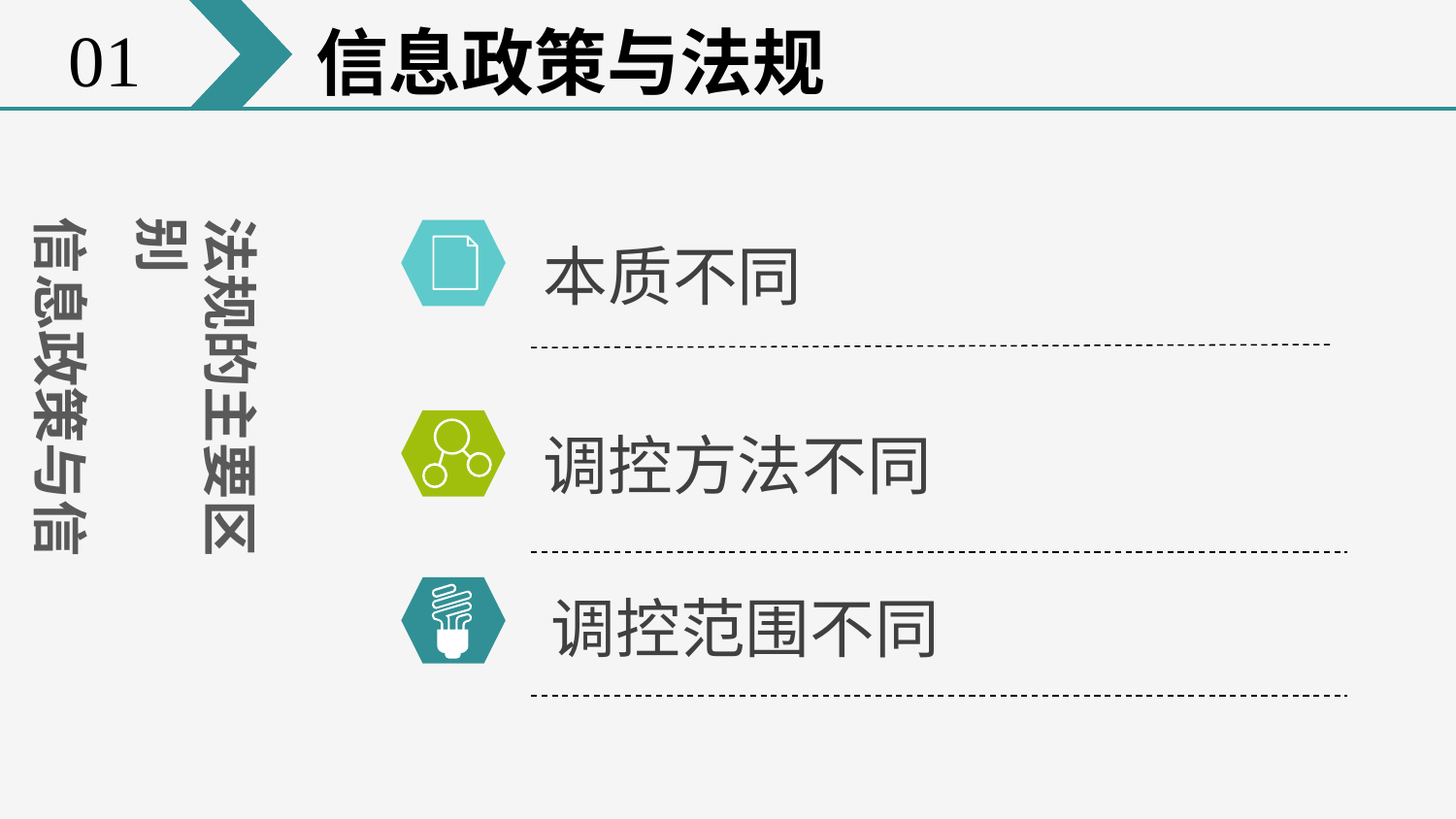

01
信息政策与法规
法规的主要区别
信息政策与信息

本质不同

调控方法不同

调控范围不同